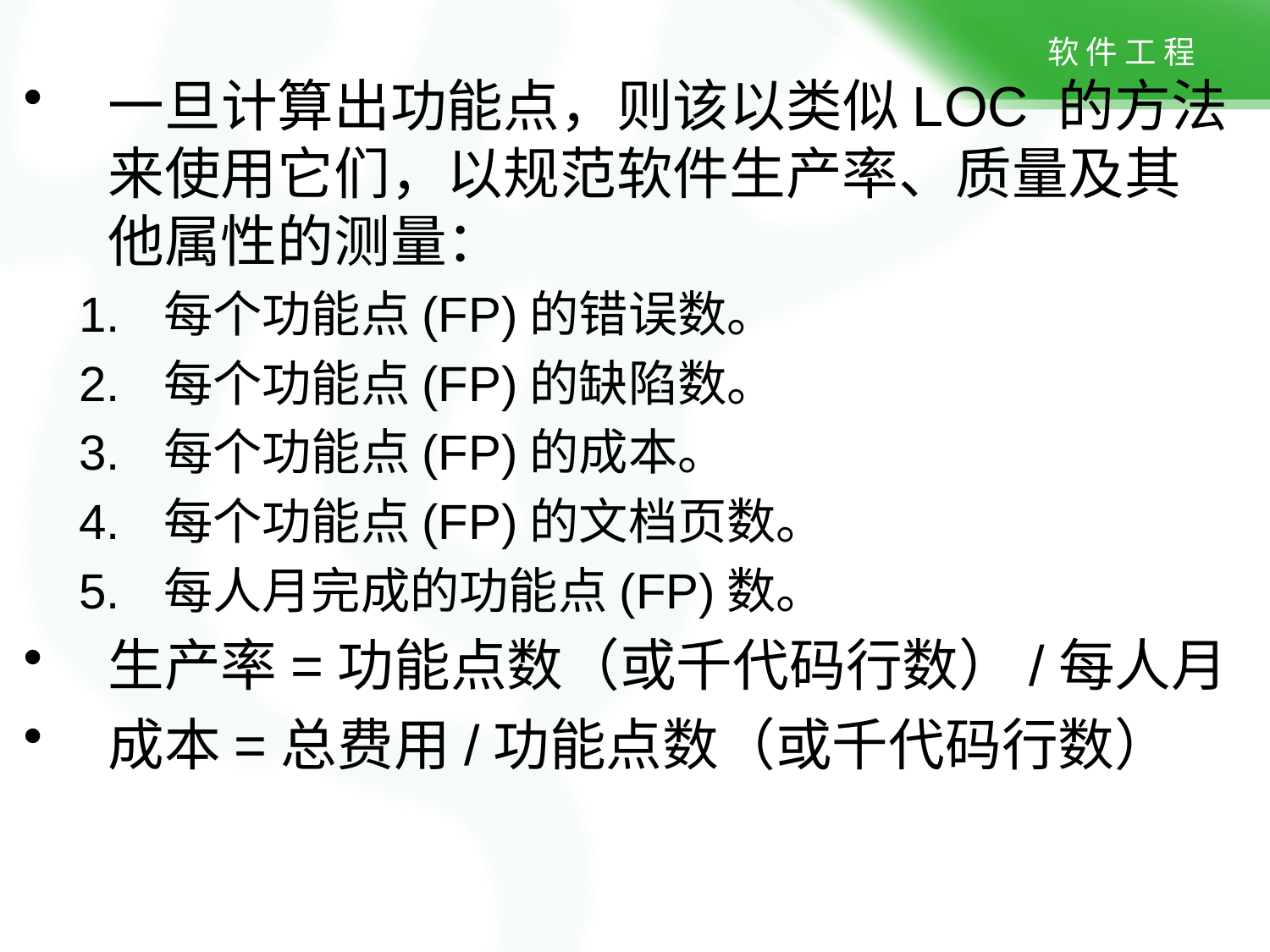

一旦计算出功能点，则该以类似LOC 的方法来使用它们，以规范软件生产率、质量及其他属性的测量：
每个功能点(FP)的错误数。
每个功能点(FP)的缺陷数。
每个功能点(FP)的成本。
每个功能点(FP)的文档页数。
每人月完成的功能点(FP)数。
生产率=功能点数（或千代码行数）/每人月
成本=总费用/功能点数（或千代码行数）